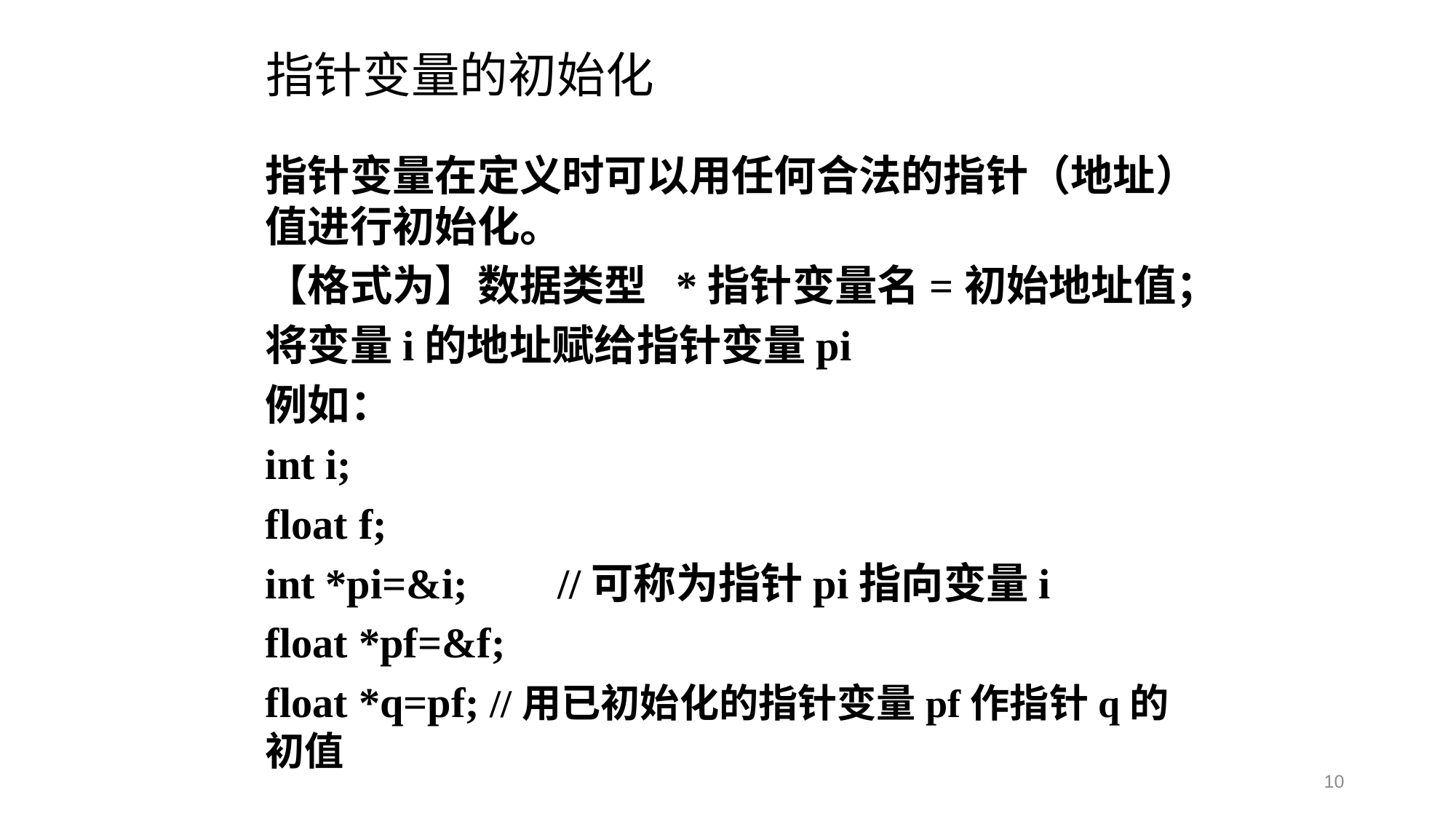

# 指针变量的初始化
指针变量在定义时可以用任何合法的指针（地址）值进行初始化。
【格式为】数据类型  *指针变量名=初始地址值；
将变量i的地址赋给指针变量pi
例如：
int i;
float f;
int *pi=&i;	       //可称为指针pi指向变量i
float *pf=&f;
float *q=pf; //用已初始化的指针变量pf作指针q的初值
10